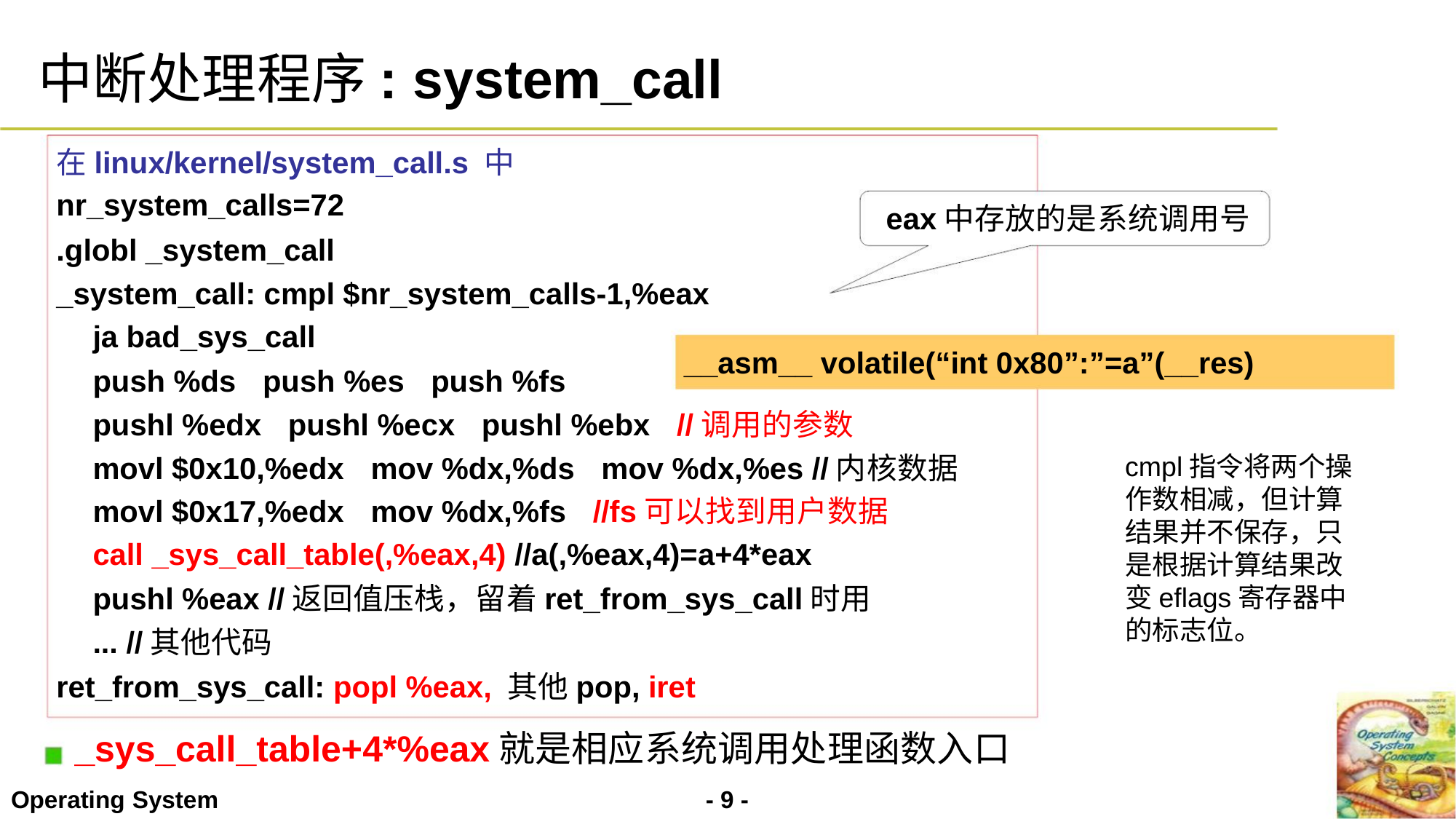

中断处理程序: system_call

在linux/kernel/system_call.s 中
nr_system_calls=72
eax中存放的是系统调用号
.globl _system_call
_system_call: cmpl $nr_system_calls-1,%eax
ja bad_sys_call
__asm__ volatile(“int 0x80”:”=a”(__res)
push %ds push %es push %fs
pushl %edx pushl %ecx pushl %ebx //调用的参数
movl $0x10,%edx mov %dx,%ds mov %dx,%es //内核数据
movl $0x17,%edx mov %dx,%fs //fs可以找到用户数据
call _sys_call_table(,%eax,4) //a(,%eax,4)=a+4*eax
pushl %eax //返回值压栈，留着ret_from_sys_call时用
... //其他代码
cmpl指令将两个操作数相减，但计算结果并不保存，只是根据计算结果改变eflags寄存器中的标志位。
ret_from_sys_call: popl %eax, 其他pop, iret

_sys_call_table+4*%eax就是相应系统调用处理函数入口

- 9 -
Operating System